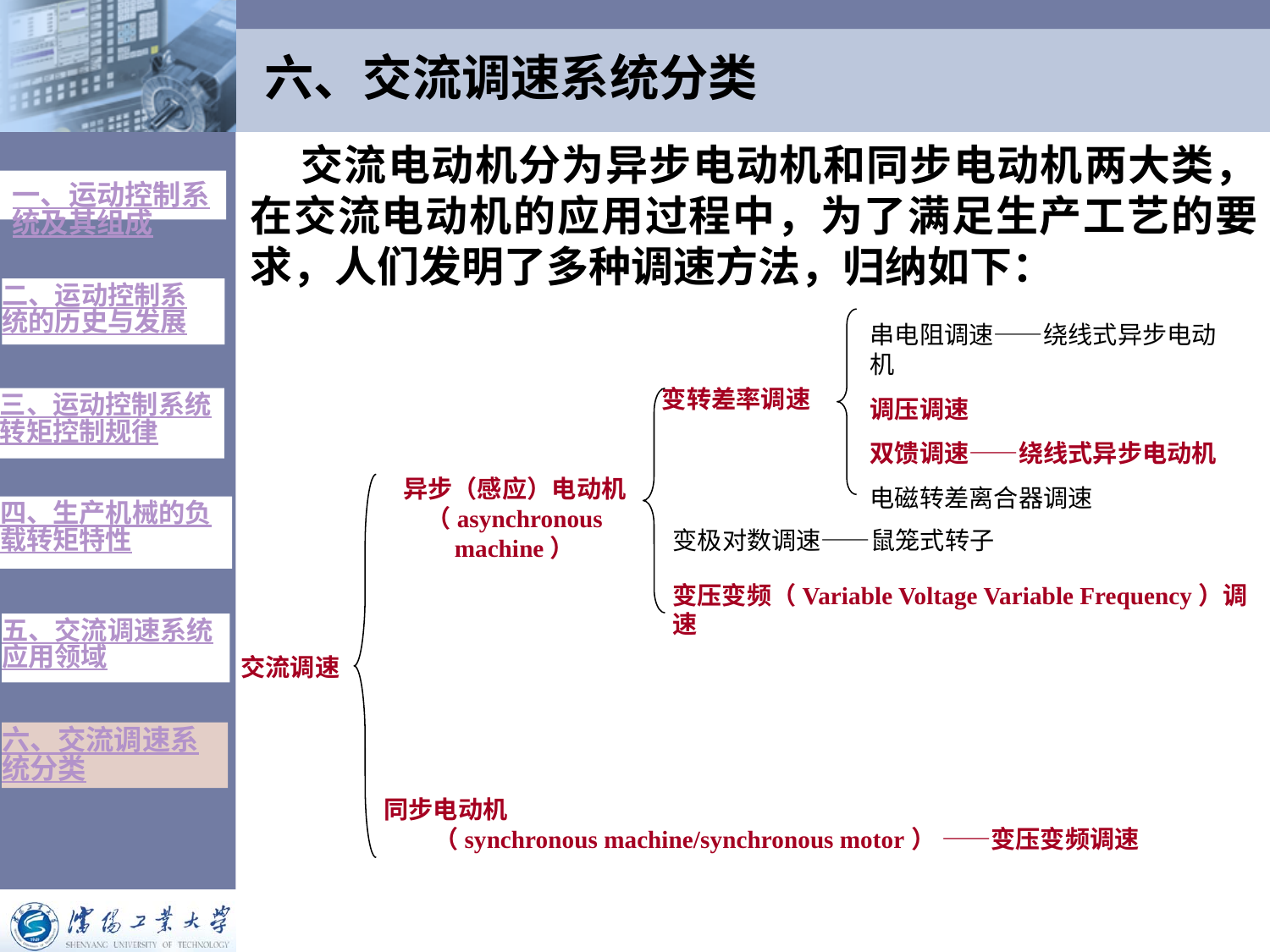

# 六、交流调速系统分类
     交流电动机分为异步电动机和同步电动机两大类，在交流电动机的应用过程中，为了满足生产工艺的要求，人们发明了多种调速方法，归纳如下：
一、运动控制系统及其组成
二、运动控制系统的历史与发展

串电阻调速——绕线式异步电动机
调压调速
双馈调速——绕线式异步电动机
电磁转差离合器调速
变转差率调速
三、运动控制系统转矩控制规律

异步（感应）电动机
（asynchronous machine）

四、生产机械的负载转矩特性
变极对数调速——鼠笼式转子
变压变频（Variable Voltage Variable Frequency）调速
五、交流调速系统应用领域
交流调速
六、交流调速系统分类
同步电动机
（synchronous machine/synchronous motor） ——变压变频调速